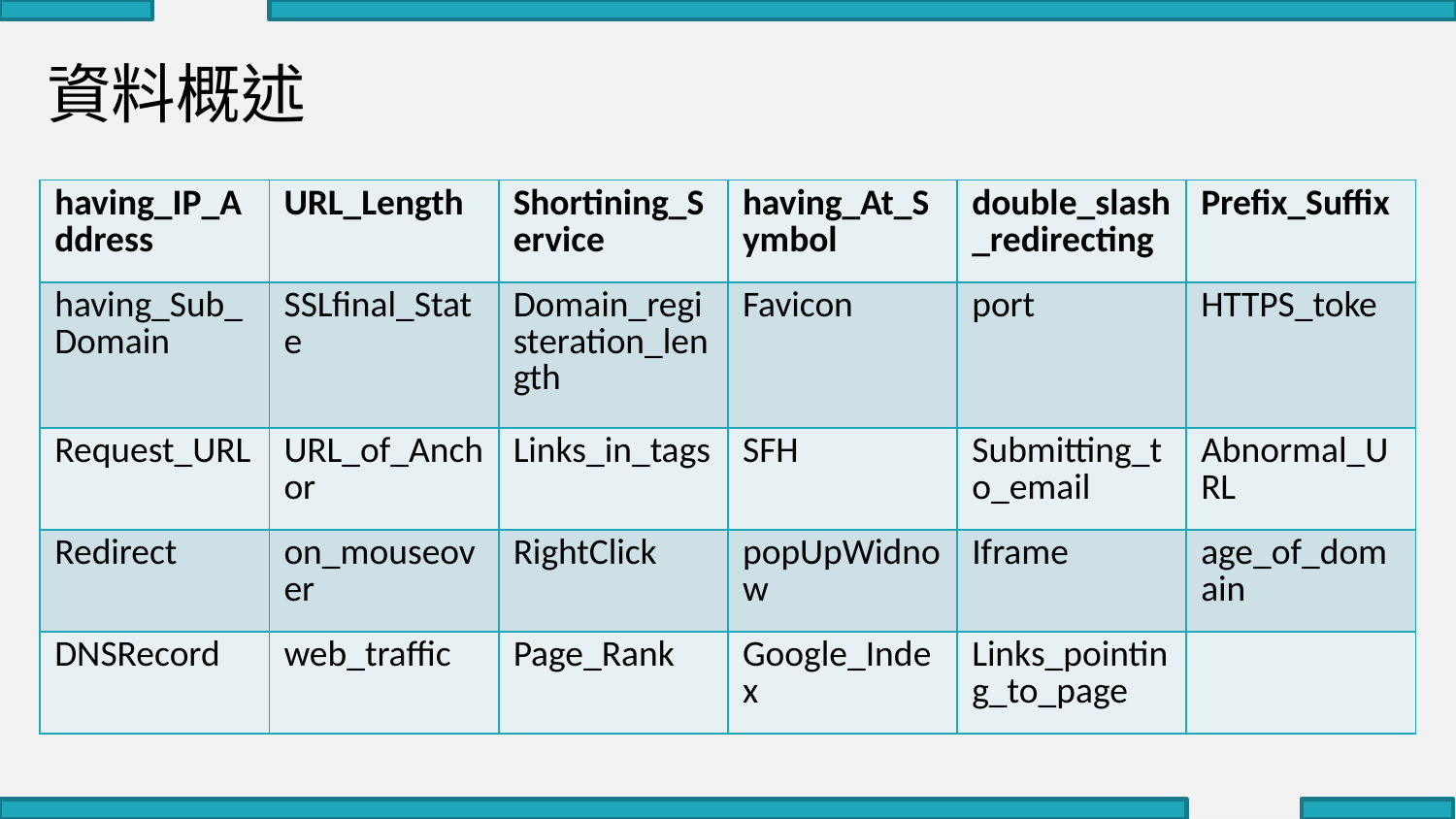

資料概述
| having\_IP\_Address | URL\_Length | Shortining\_Service | having\_At\_Symbol | double\_slash\_redirecting | Prefix\_Suffix |
| --- | --- | --- | --- | --- | --- |
| having\_Sub\_Domain | SSLfinal\_State | Domain\_registeration\_length | Favicon | port | HTTPS\_toke |
| Request\_URL | URL\_of\_Anchor | Links\_in\_tags | SFH | Submitting\_to\_email | Abnormal\_URL |
| Redirect | on\_mouseover | RightClick | popUpWidnow | Iframe | age\_of\_domain |
| DNSRecord | web\_traffic | Page\_Rank | Google\_Index | Links\_pointing\_to\_page |  |